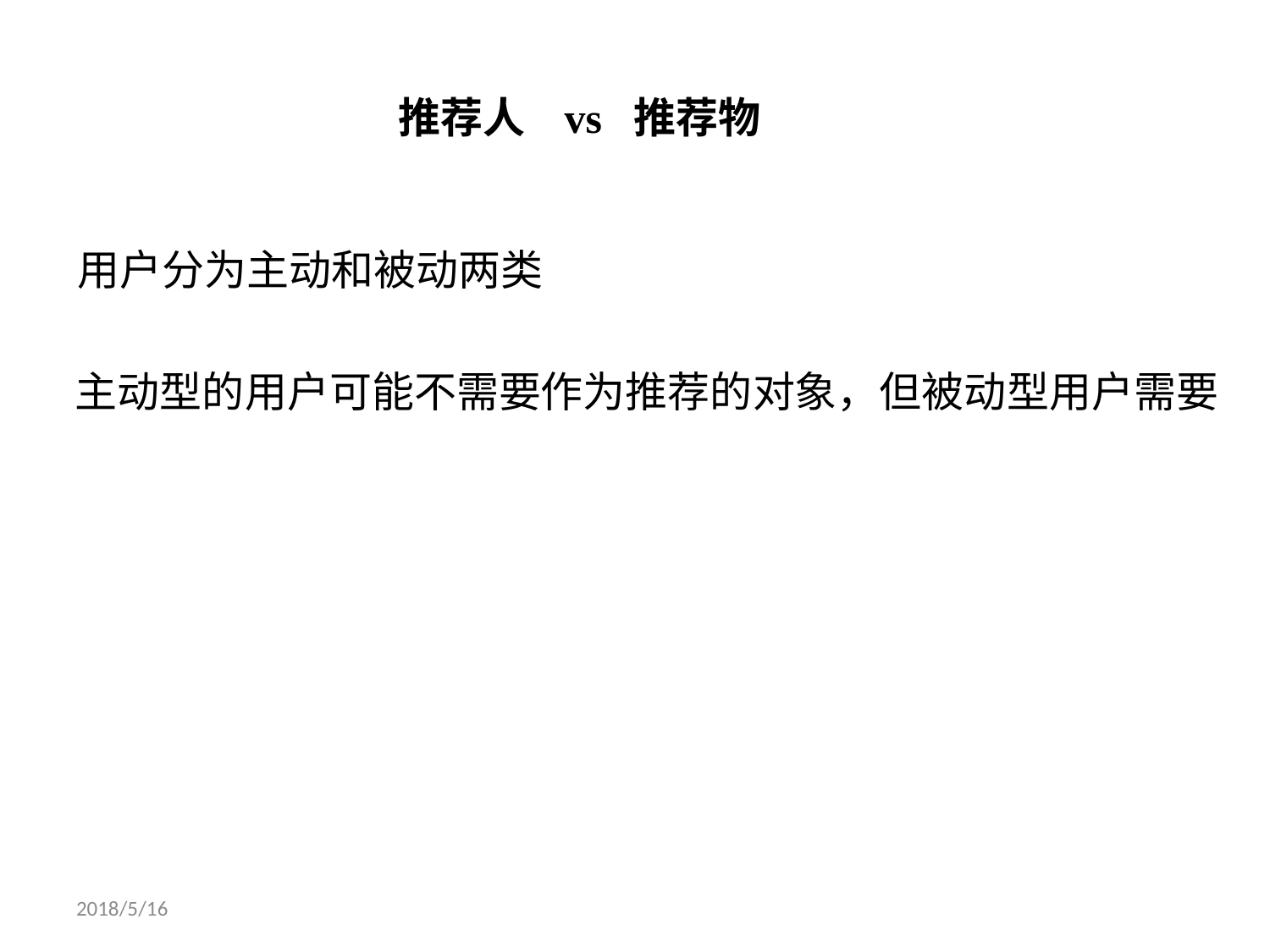

推荐人   vs  推荐物

用户分为主动和被动两类
主动型的用户可能不需要作为推荐的对象，但被动型用户需要
2018/5/16
71